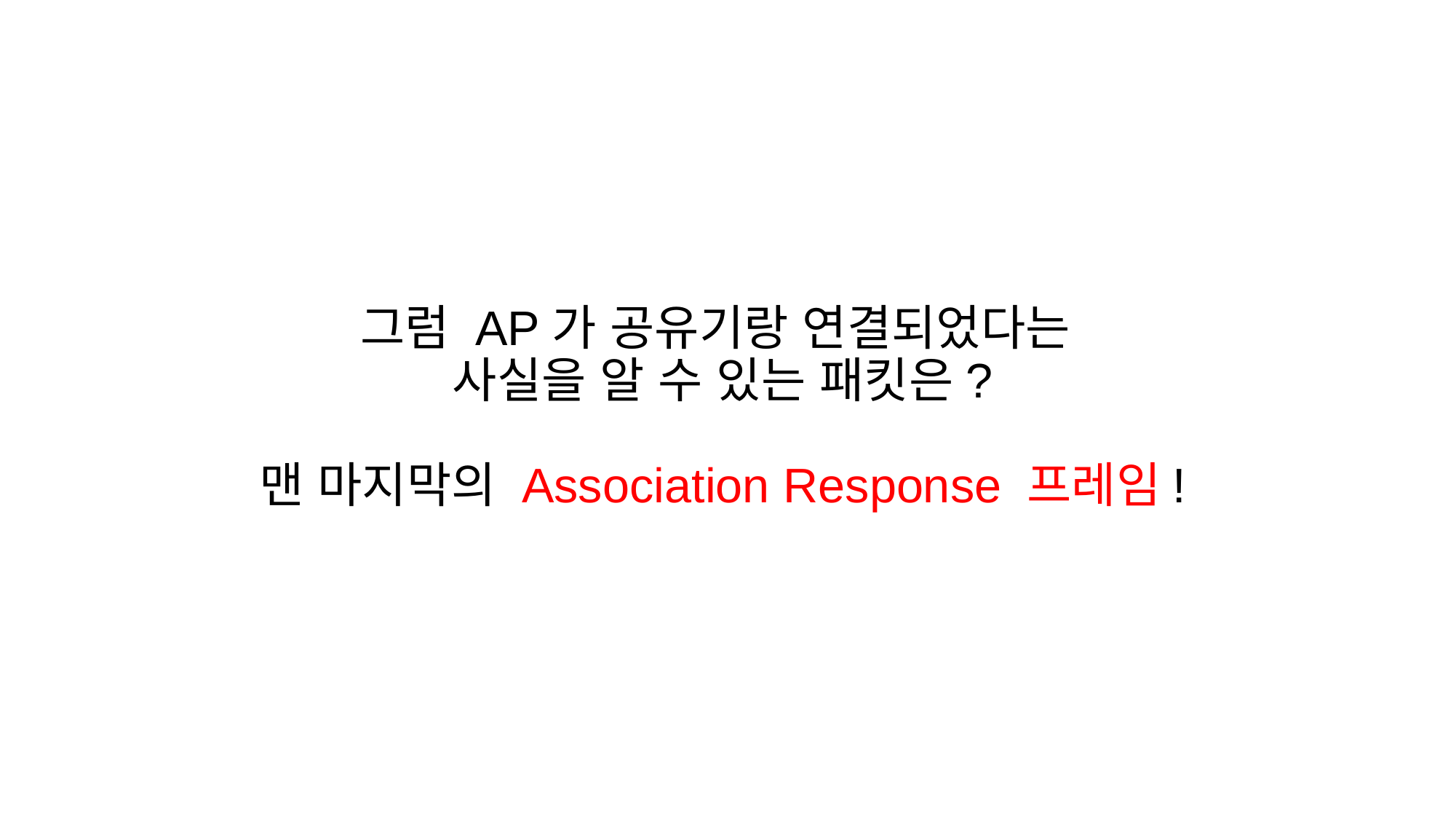

# 그럼 AP가 공유기랑 연결되었다는 사실을 알 수 있는 패킷은? 맨 마지막의 Association Response 프레임!